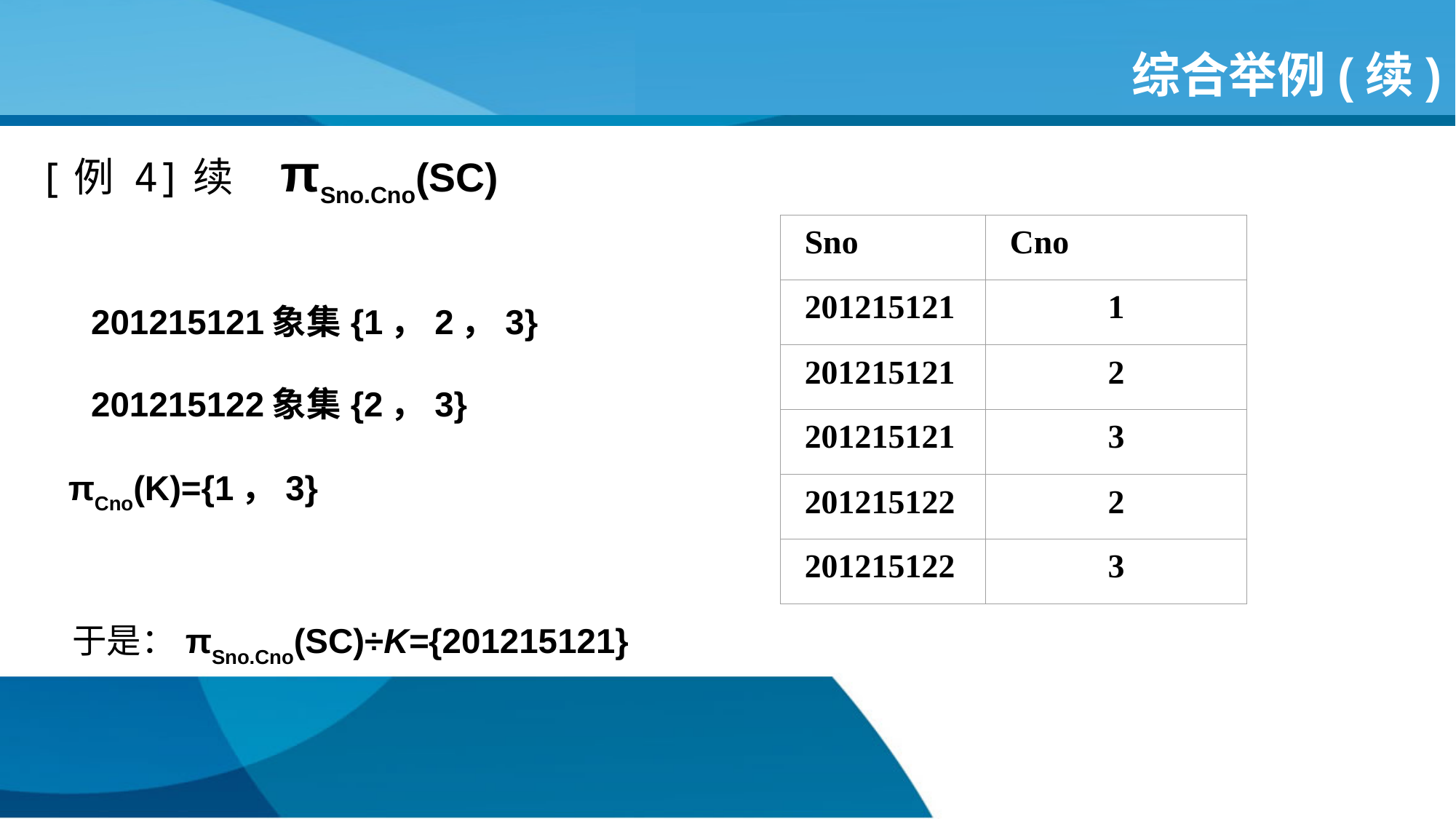

# 综合举例(续)
[例 4]续    πSno.Cno(SC)

	201215121象集{1，2，3}
	201215122象集{2，3}
   πCno(K)={1，3}

   于是：πSno.Cno(SC)÷K={201215121}

Sno

Cno

201215121

1

201215121

2

201215121

3

201215122

2

201215122

3